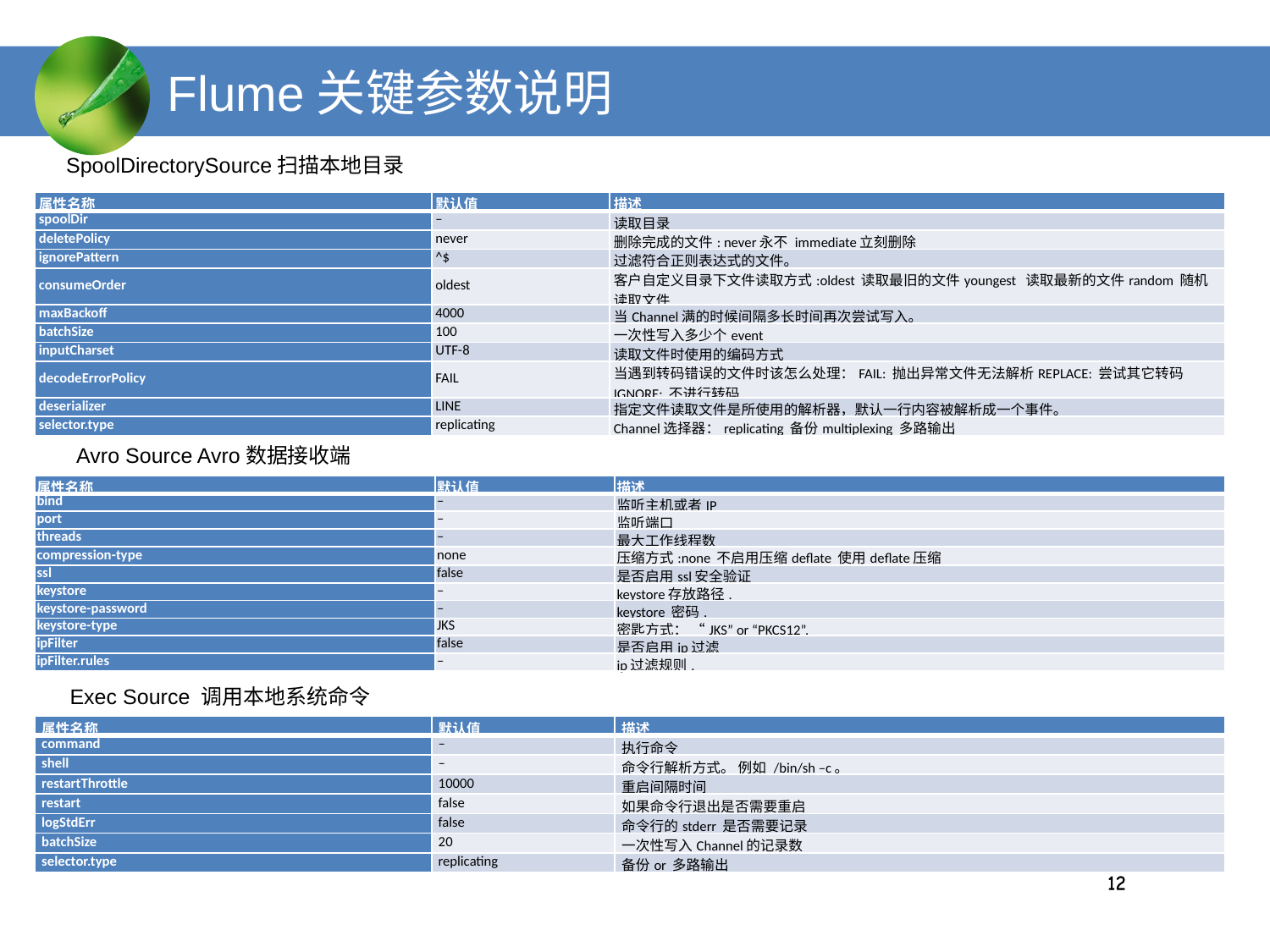

# Flume关键参数说明
SpoolDirectorySource扫描本地目录
| 属性名称 | 默认值 | 描述 |
| --- | --- | --- |
| spoolDir | – | 读取目录 |
| deletePolicy | never | 删除完成的文件: never永不 immediate立刻删除 |
| ignorePattern | ^$ | 过滤符合正则表达式的文件。 |
| consumeOrder | oldest | 客户自定义目录下文件读取方式:oldest 读取最旧的文件youngest  读取最新的文件random 随机读取文件 |
| maxBackoff | 4000 | 当Channel满的时候间隔多长时间再次尝试写入。 |
| batchSize | 100 | 一次性写入多少个event |
| inputCharset | UTF-8 | 读取文件时使用的编码方式 |
| decodeErrorPolicy | FAIL | 当遇到转码错误的文件时该怎么处理：FAIL: 抛出异常文件无法解析REPLACE: 尝试其它转码IGNORE: 不进行转码. |
| deserializer | LINE | 指定文件读取文件是所使用的解析器，默认一行内容被解析成一个事件。 |
| selector.type | replicating | Channel选择器：replicating 备份multiplexing 多路输出 |
Avro Source Avro数据接收端
| 属性名称 | 默认值 | 描述 |
| --- | --- | --- |
| bind | – | 监听主机或者IP |
| port | – | 监听端口 |
| threads | – | 最大工作线程数 |
| compression-type | none | 压缩方式:none 不启用压缩deflate 使用deflate压缩 |
| ssl | false | 是否启用ssl安全验证 |
| keystore | – | keystore存放路径. |
| keystore-password | – | keystore 密码. |
| keystore-type | JKS | 密匙方式： “JKS” or “PKCS12”. |
| ipFilter | false | 是否启用ip过滤 |
| ipFilter.rules | – | ip过滤规则. |
Exec Source 调用本地系统命令
| 属性名称 | 默认值 | 描述 |
| --- | --- | --- |
| command | – | 执行命令 |
| shell | – | 命令行解析方式。 例如 /bin/sh –c。 |
| restartThrottle | 10000 | 重启间隔时间 |
| restart | false | 如果命令行退出是否需要重启 |
| logStdErr | false | 命令行的stderr 是否需要记录 |
| batchSize | 20 | 一次性写入Channel的记录数 |
| selector.type | replicating | 备份or 多路输出 |